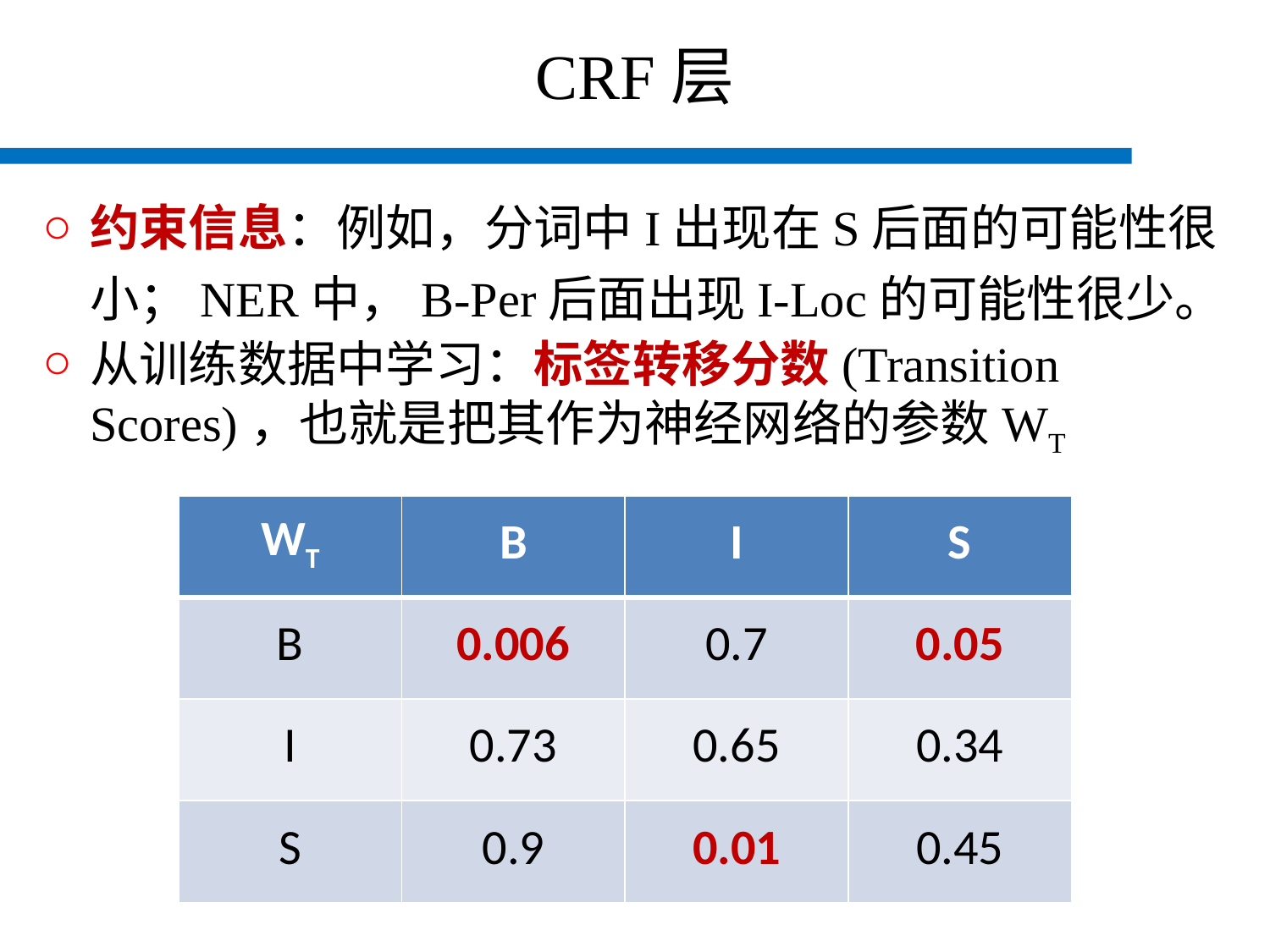

# CRF层
约束信息：例如，分词中I出现在S后面的可能性很小；NER中，B-Per后面出现I-Loc的可能性很少。
从训练数据中学习：标签转移分数(Transition Scores)，也就是把其作为神经网络的参数WT
| WT | B | I | S |
| --- | --- | --- | --- |
| B | 0.006 | 0.7 | 0.05 |
| I | 0.73 | 0.65 | 0.34 |
| S | 0.9 | 0.01 | 0.45 |